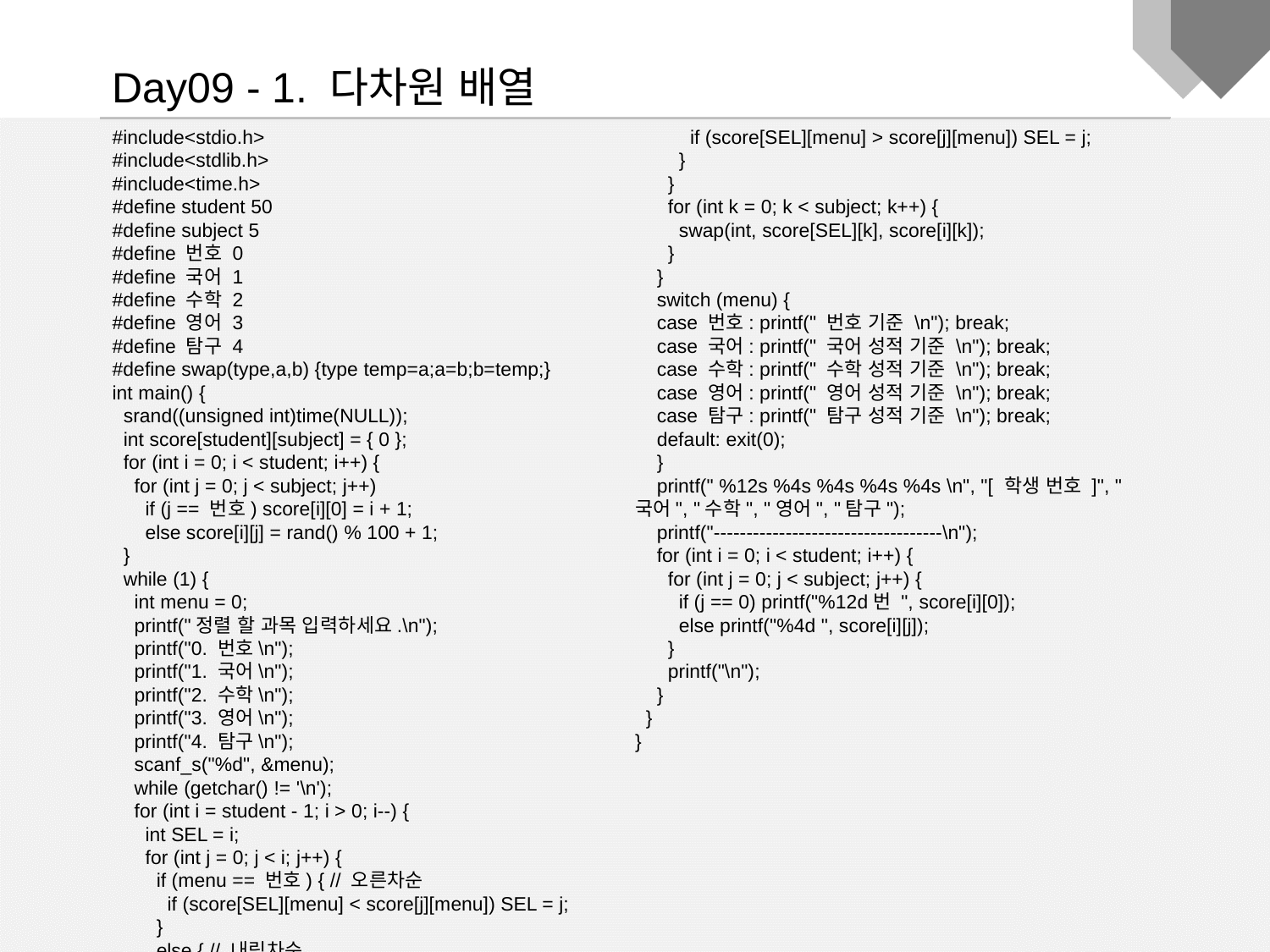

Day09 - 1. 다차원 배열
#include<stdio.h>
#include<stdlib.h>
#include<time.h>
#define student 50
#define subject 5
#define 번호 0
#define 국어 1
#define 수학 2
#define 영어 3
#define 탐구 4
#define swap(type,a,b) {type temp=a;a=b;b=temp;}
int main() {
  srand((unsigned int)time(NULL));
  int score[student][subject] = { 0 };
  for (int i = 0; i < student; i++) {
    for (int j = 0; j < subject; j++)
      if (j == 번호) score[i][0] = i + 1;
      else score[i][j] = rand() % 100 + 1;
  }
  while (1) {
    int menu = 0;
    printf("정렬 할 과목 입력하세요.\n");
    printf("0. 번호\n");
    printf("1. 국어\n");
    printf("2. 수학\n");
    printf("3. 영어\n");
    printf("4. 탐구\n");
    scanf_s("%d", &menu);
    while (getchar() != '\n');
    for (int i = student - 1; i > 0; i--) {
      int SEL = i;
      for (int j = 0; j < i; j++) {
        if (menu == 번호) { // 오른차순
          if (score[SEL][menu] < score[j][menu]) SEL = j;
        }
        else { // 내림차순
          if (score[SEL][menu] > score[j][menu]) SEL = j;
        }
      }
      for (int k = 0; k < subject; k++) {
        swap(int, score[SEL][k], score[i][k]);
      }
    }
    switch (menu) {
    case 번호: printf(" 번호 기준 \n"); break;
    case 국어: printf(" 국어 성적 기준 \n"); break;
    case 수학: printf(" 수학 성적 기준 \n"); break;
    case 영어: printf(" 영어 성적 기준 \n"); break;
    case 탐구: printf(" 탐구 성적 기준 \n"); break;
    default: exit(0);
    }
    printf(" %12s %4s %4s %4s %4s \n", "[ 학생 번호 ]", "국어", "수학", "영어", "탐구");
    printf("-----------------------------------\n");
    for (int i = 0; i < student; i++) {
      for (int j = 0; j < subject; j++) {
        if (j == 0) printf("%12d번 ", score[i][0]);
        else printf("%4d ", score[i][j]);
      }
      printf("\n");
    }
  }
}